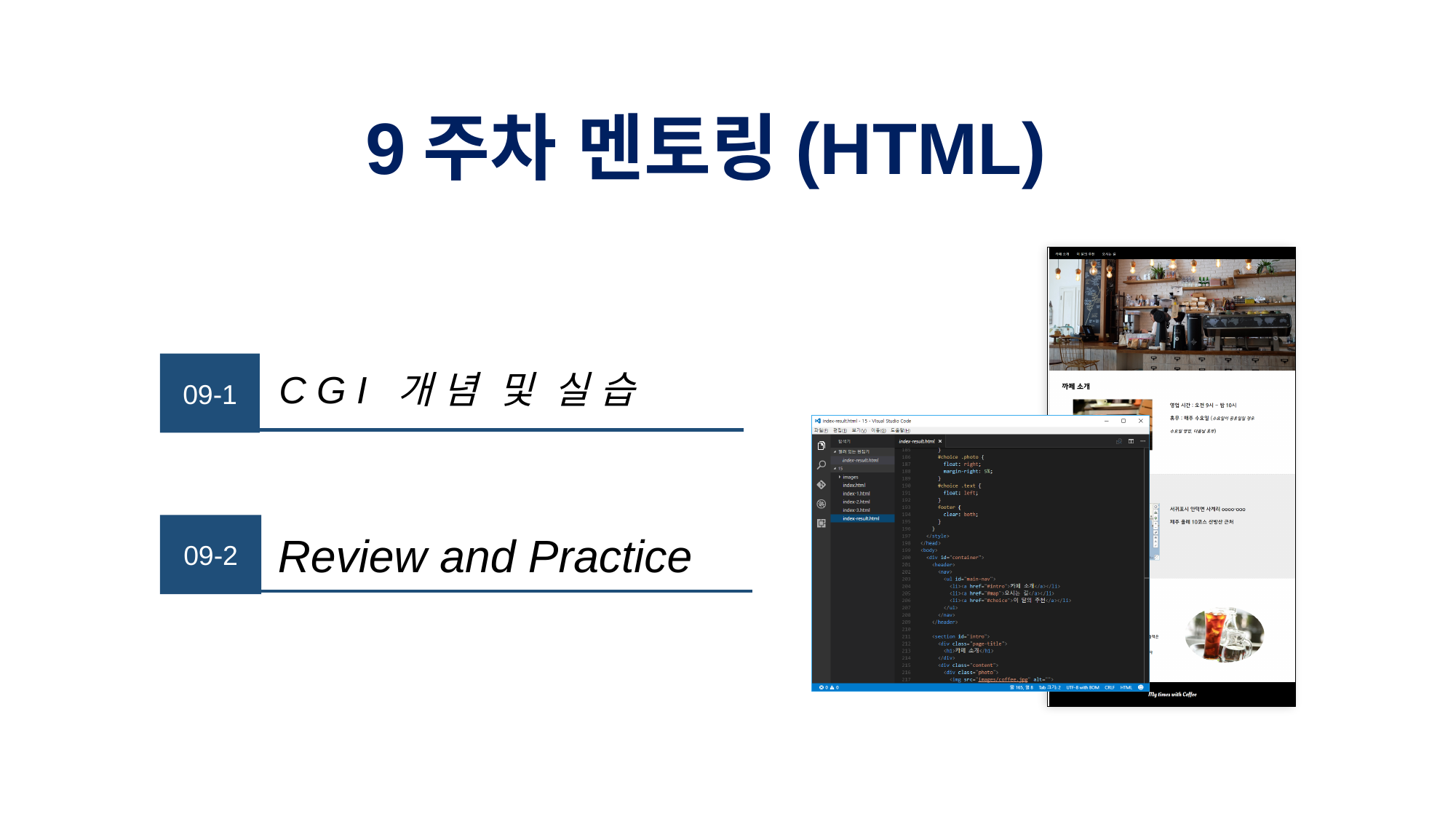

# 9주차 멘토링(HTML)
09-1

C G I  개 념  및  실 습
09-2

Review and Practice